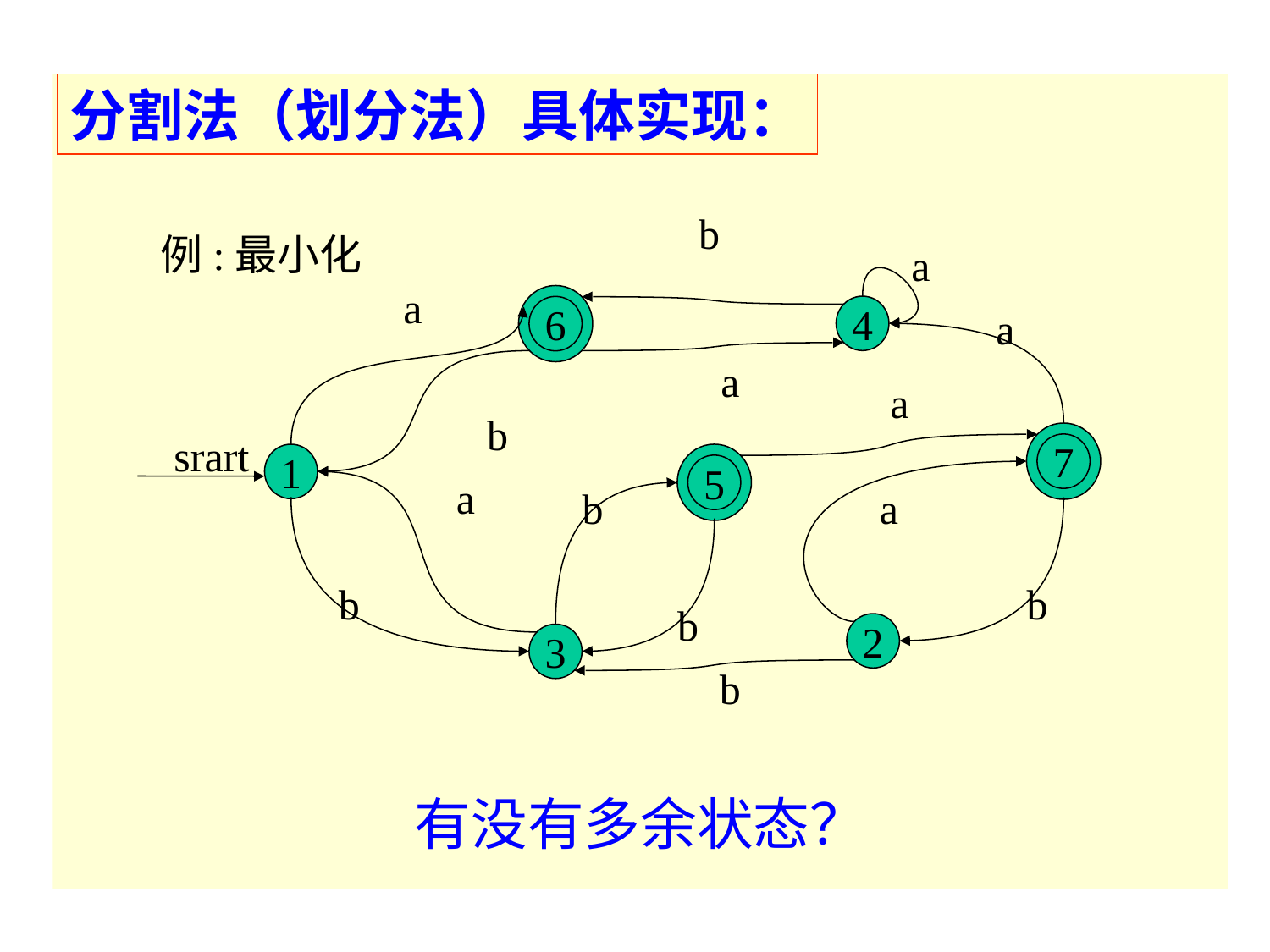

分割法（划分法）具体实现：
b
例:最小化
a
a

6
4
a
a
a
b
srart

7
1

5
a

b
a
b
b
b
2
3
b
有没有多余状态？